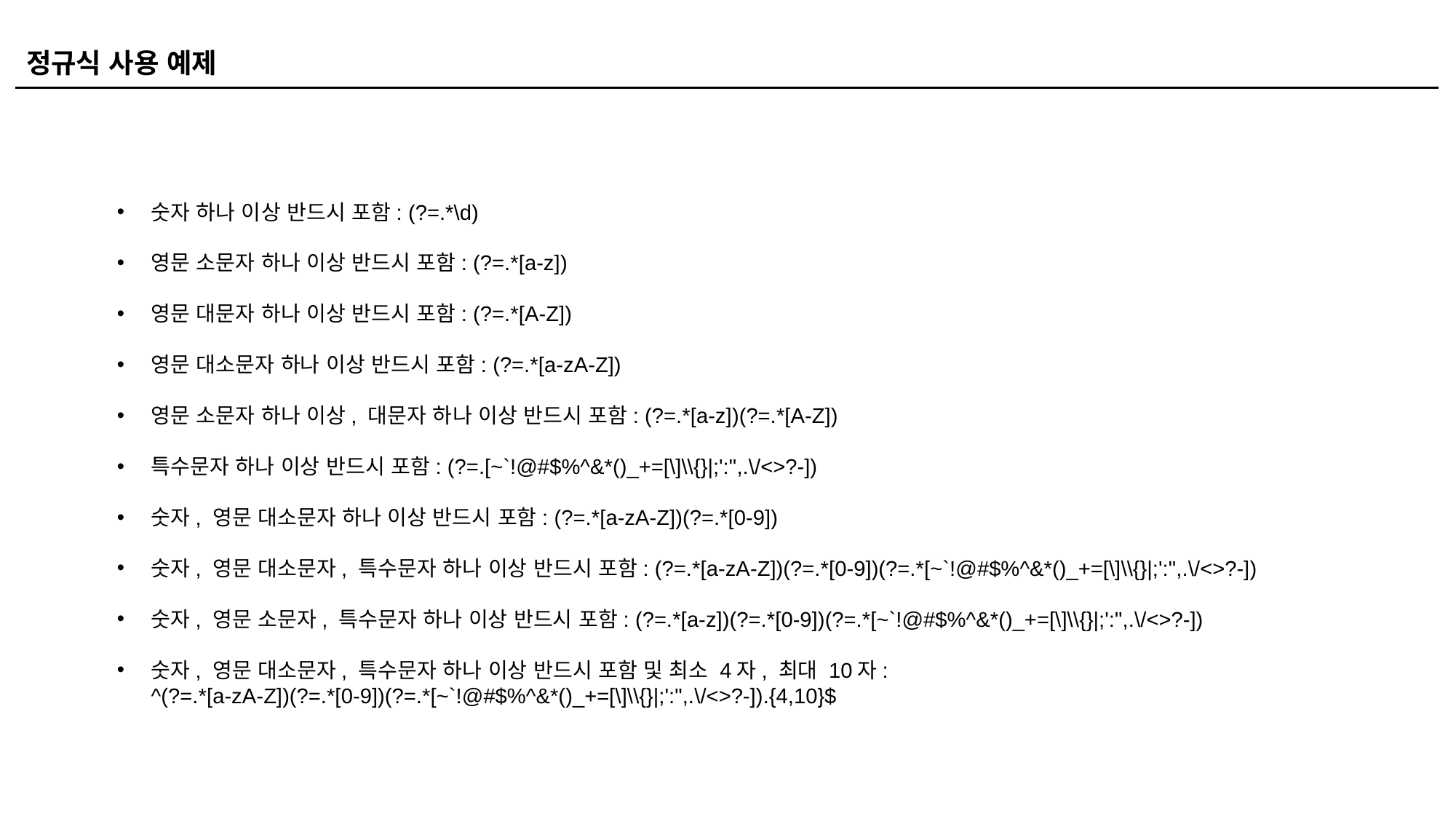

정규식 사용 예제
숫자 하나 이상 반드시 포함: (?=.*\d)

영문 소문자 하나 이상 반드시 포함: (?=.*[a-z])

영문 대문자 하나 이상 반드시 포함: (?=.*[A-Z])

영문 대소문자 하나 이상 반드시 포함: (?=.*[a-zA-Z])

영문 소문자 하나 이상, 대문자 하나 이상 반드시 포함: (?=.*[a-z])(?=.*[A-Z])

특수문자 하나 이상 반드시 포함: (?=.[~`!@#$%^&*()_+=[\]\\{}|;':",.\/<>?-])

숫자, 영문 대소문자 하나 이상 반드시 포함: (?=.*[a-zA-Z])(?=.*[0-9])

숫자, 영문 대소문자, 특수문자 하나 이상 반드시 포함: (?=.*[a-zA-Z])(?=.*[0-9])(?=.*[~`!@#$%^&*()_+=[\]\\{}|;':",.\/<>?-])

숫자, 영문 소문자, 특수문자 하나 이상 반드시 포함: (?=.*[a-z])(?=.*[0-9])(?=.*[~`!@#$%^&*()_+=[\]\\{}|;':",.\/<>?-])

숫자, 영문 대소문자, 특수문자 하나 이상 반드시 포함 및 최소 4자, 최대 10자:
^(?=.*[a-zA-Z])(?=.*[0-9])(?=.*[~`!@#$%^&*()_+=[\]\\{}|;':",.\/<>?-]).{4,10}$